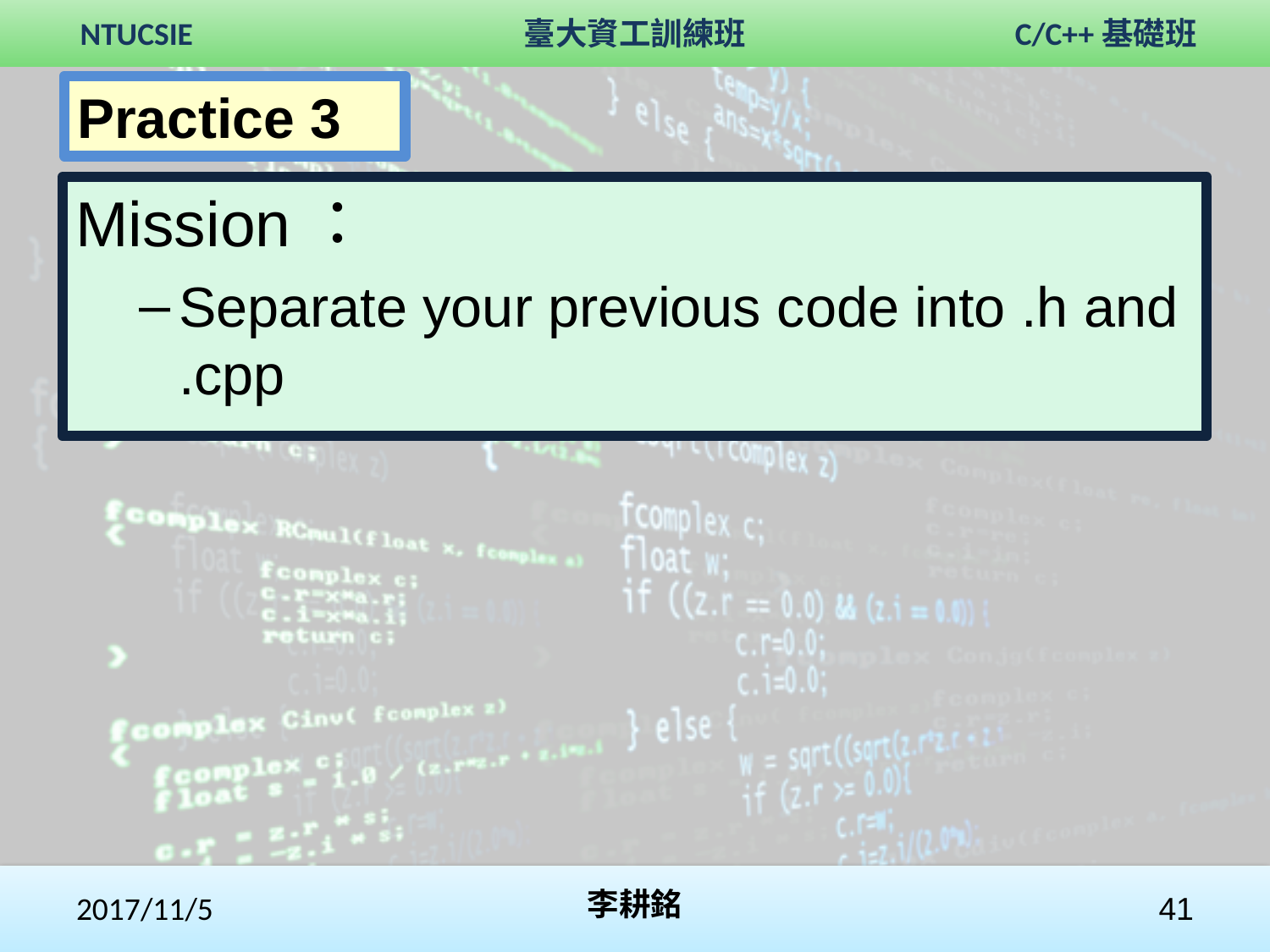

Practice 3
Mission：
Separate your previous code into .h and .cpp
2017/11/5
李耕銘
41